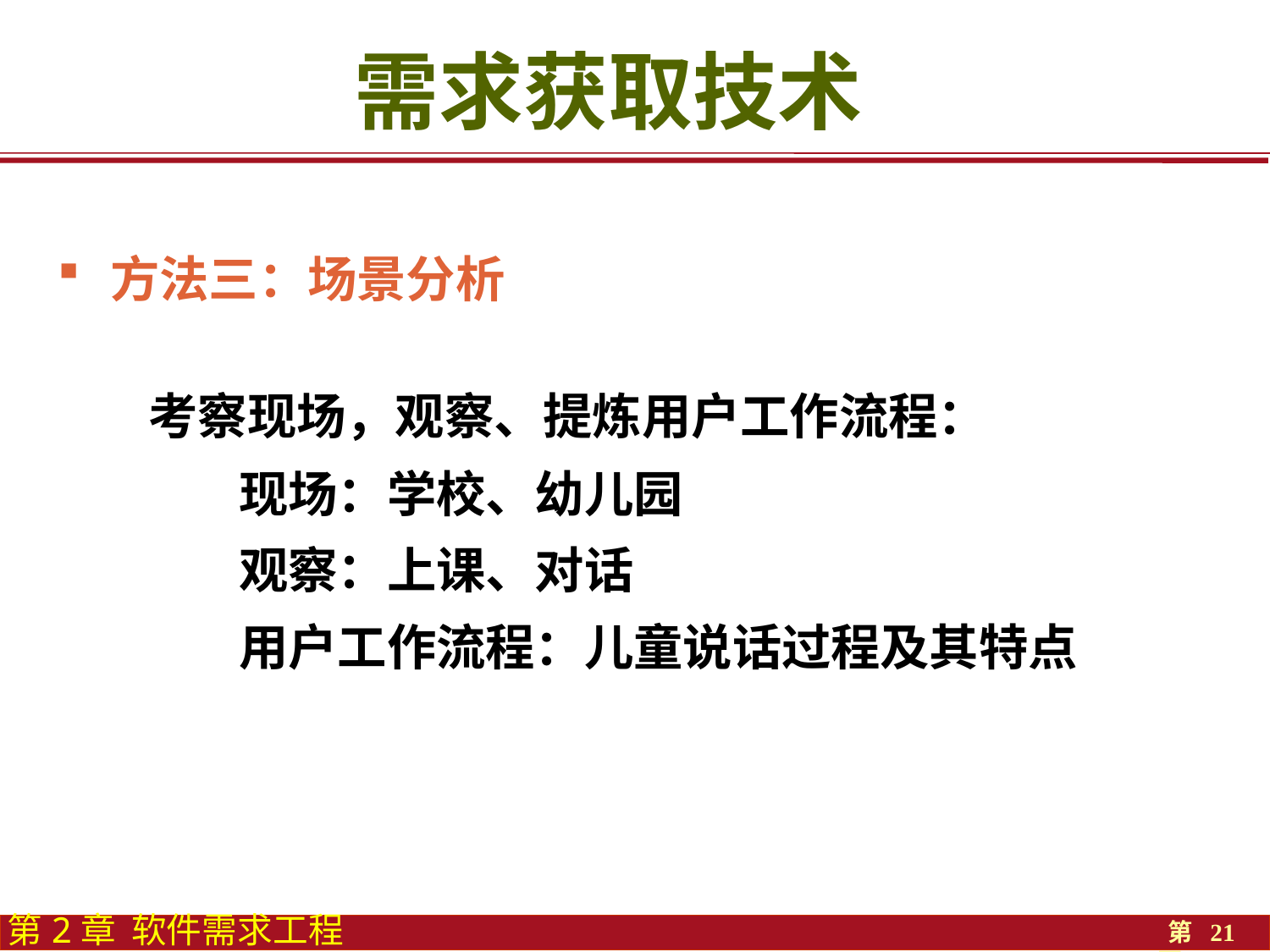

需求获取技术
 方法三：场景分析
考察现场，观察、提炼用户工作流程：
       现场：学校、幼儿园
       观察：上课、对话
       用户工作流程：儿童说话过程及其特点